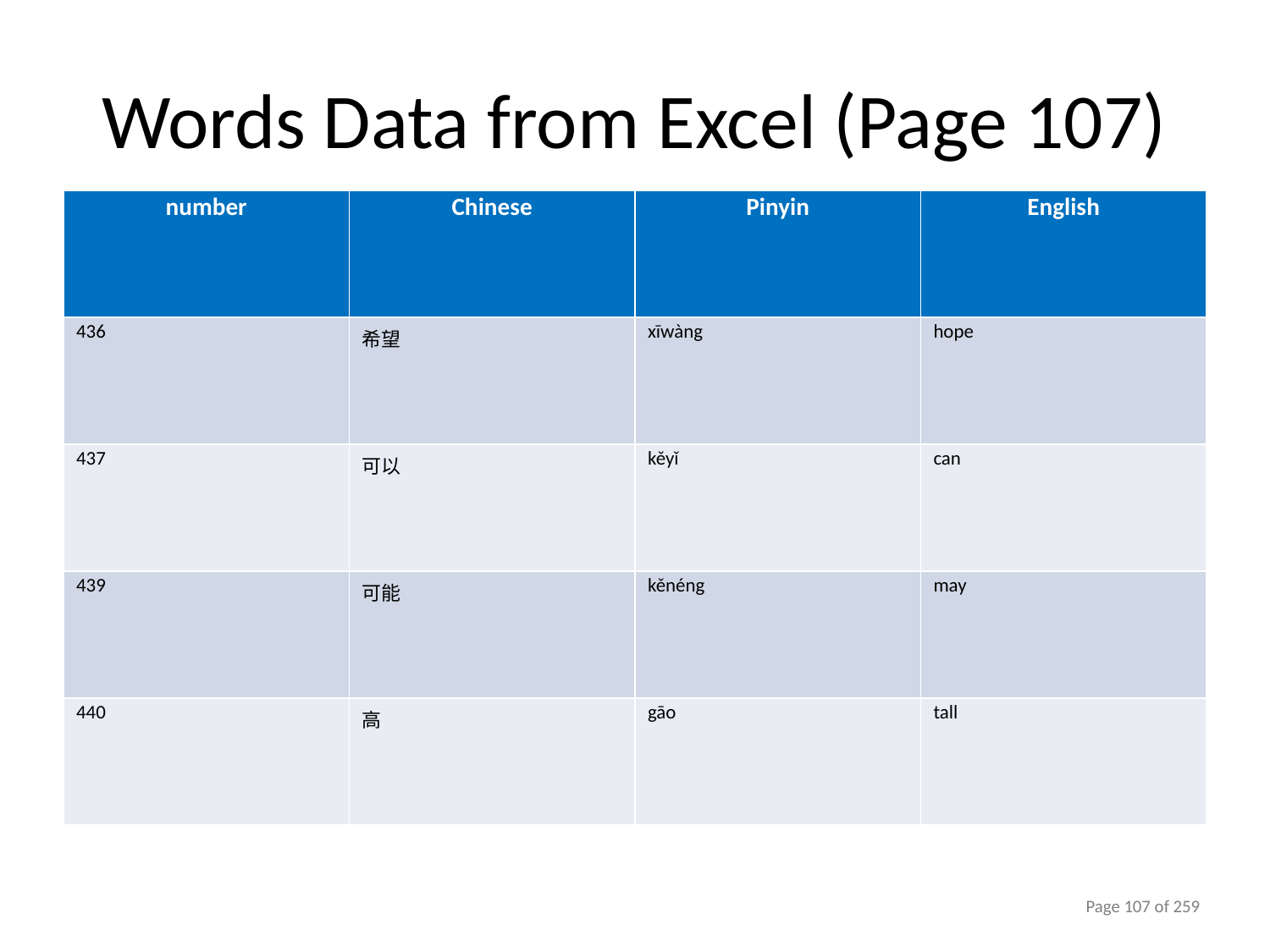

# Words Data from Excel (Page 107)
| number | Chinese | Pinyin | English |
| --- | --- | --- | --- |
| 436 | 希望 | xīwàng | hope |
| 437 | 可以 | kěyǐ | can |
| 439 | 可能 | kěnéng | may |
| 440 | 高 | gāo | tall |

Page 107 of 259